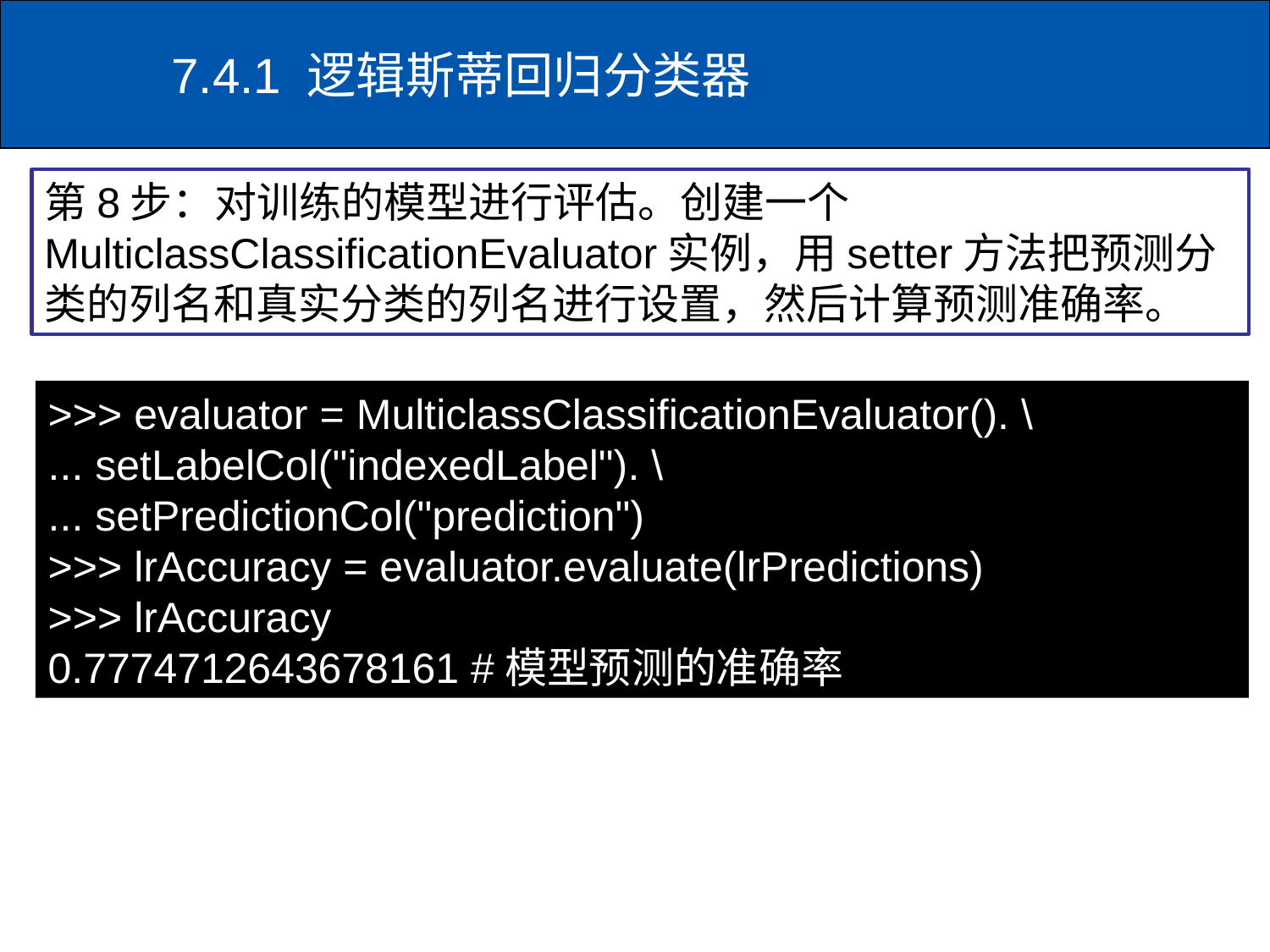

# 7.4.1 逻辑斯蒂回归分类器
第8步：对训练的模型进行评估。创建一个MulticlassClassificationEvaluator实例，用setter方法把预测分类的列名和真实分类的列名进行设置，然后计算预测准确率。
>>> evaluator = MulticlassClassificationEvaluator(). \
... setLabelCol("indexedLabel"). \
... setPredictionCol("prediction")
>>> lrAccuracy = evaluator.evaluate(lrPredictions)
>>> lrAccuracy
0.7774712643678161 #模型预测的准确率